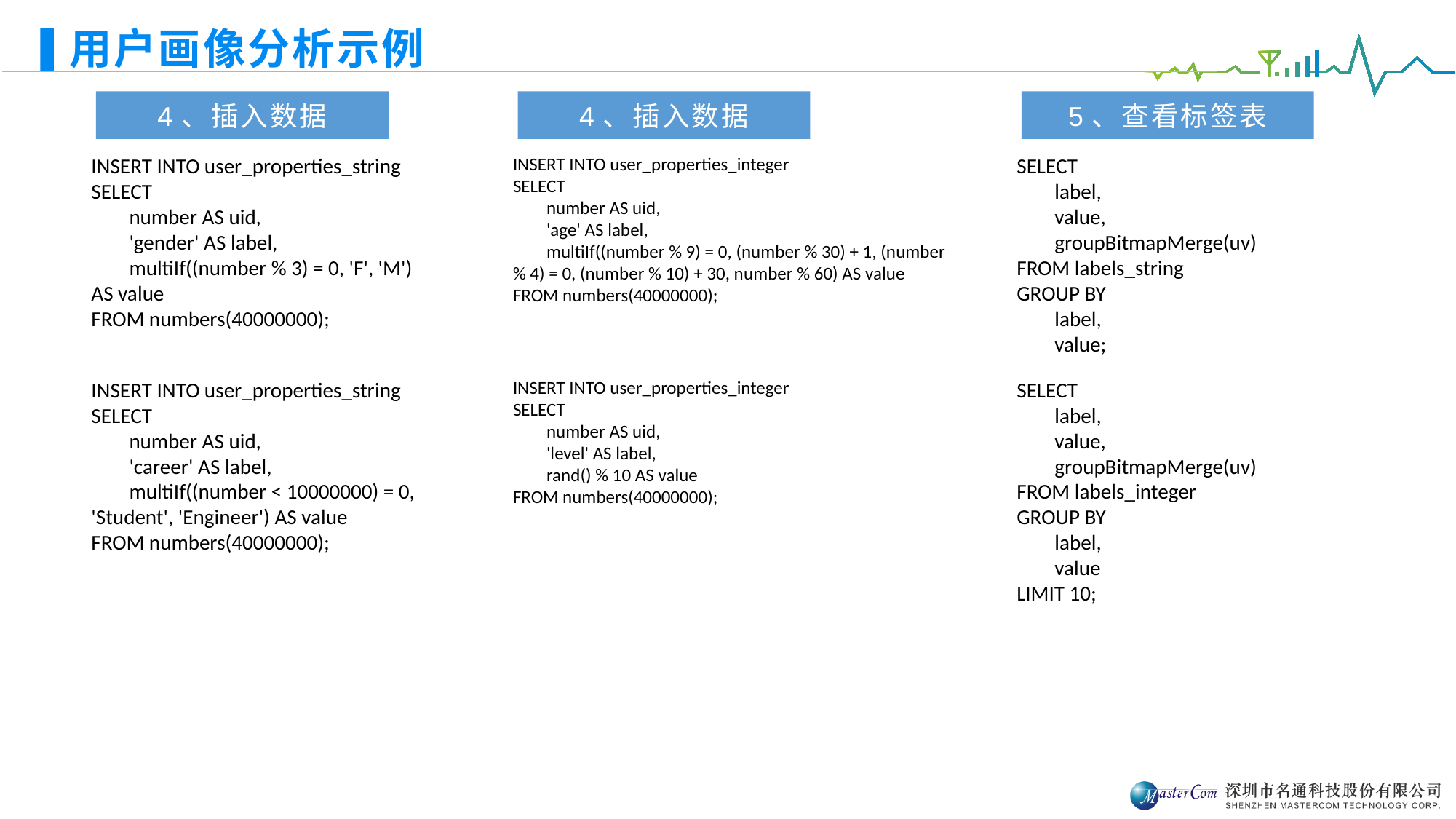

# 用户画像分析示例
4、插入数据
4、插入数据
5、查看标签表
INSERT INTO user_properties_string
SELECT
        number AS uid,
        'gender' AS label,
        multiIf((number % 3) = 0, 'F', 'M') AS value
FROM numbers(40000000);
INSERT INTO user_properties_integer
SELECT
        number AS uid,
        'age' AS label,
        multiIf((number % 9) = 0, (number % 30) + 1, (number % 4) = 0, (number % 10) + 30, number % 60) AS value
FROM numbers(40000000);
SELECT
        label,
        value,
        groupBitmapMerge(uv)
FROM labels_string
GROUP BY
        label,
        value;
INSERT INTO user_properties_string
SELECT
        number AS uid,
        'career' AS label,
        multiIf((number < 10000000) = 0, 'Student', 'Engineer') AS value
FROM numbers(40000000);
INSERT INTO user_properties_integer
SELECT
        number AS uid,
        'level' AS label,
        rand() % 10 AS value
FROM numbers(40000000);
SELECT
        label,
        value,
        groupBitmapMerge(uv)
FROM labels_integer
GROUP BY
        label,
        value
LIMIT 10;